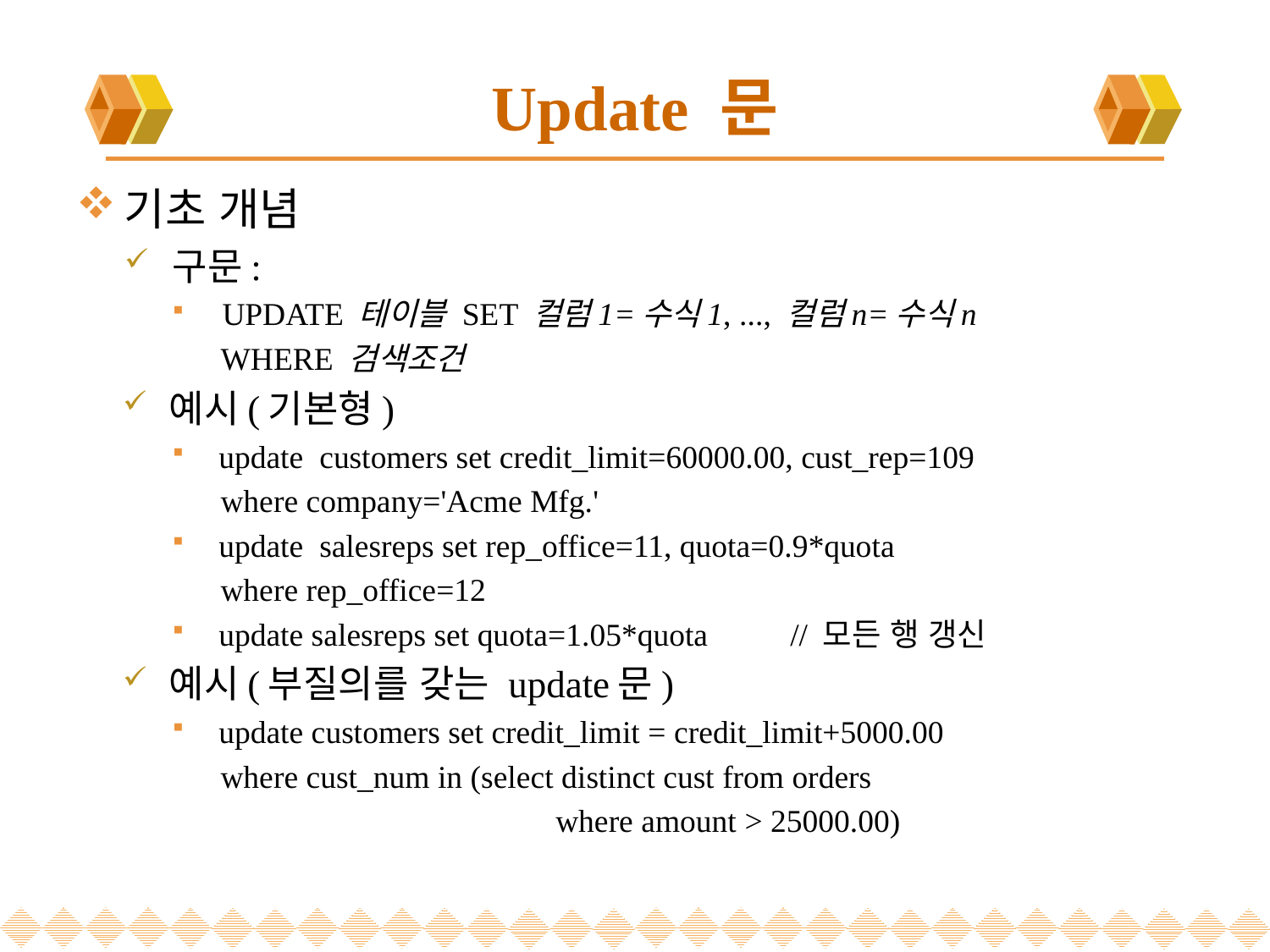

# Update 문
기초 개념
구문:
UPDATE 테이블 SET 컬럼1=수식1, ..., 컬럼n=수식n
      WHERE 검색조건
예시(기본형)
update  customers set credit_limit=60000.00, cust_rep=109
      where company='Acme Mfg.'
update  salesreps set rep_office=11, quota=0.9*quota
      where rep_office=12
update salesreps set quota=1.05*quota	// 모든 행 갱신
예시(부질의를 갖는 update문)
update customers set credit_limit = credit_limit+5000.00
      where cust_num in (select distinct cust from orders
			     where amount > 25000.00)